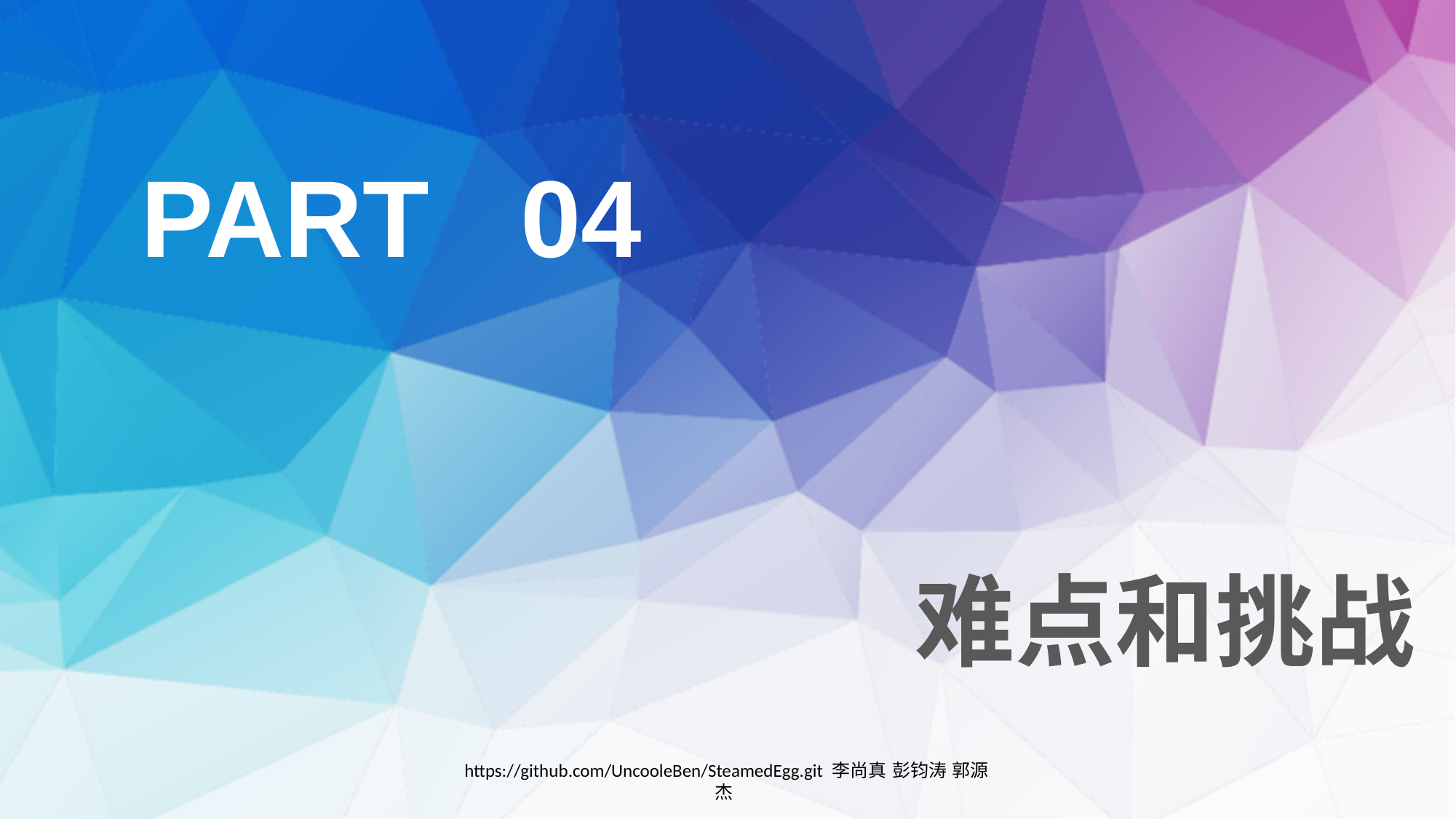

PART   04
难点和挑战

https://github.com/UncooleBen/SteamedEgg.git 李尚真 彭钧涛 郭源杰
14